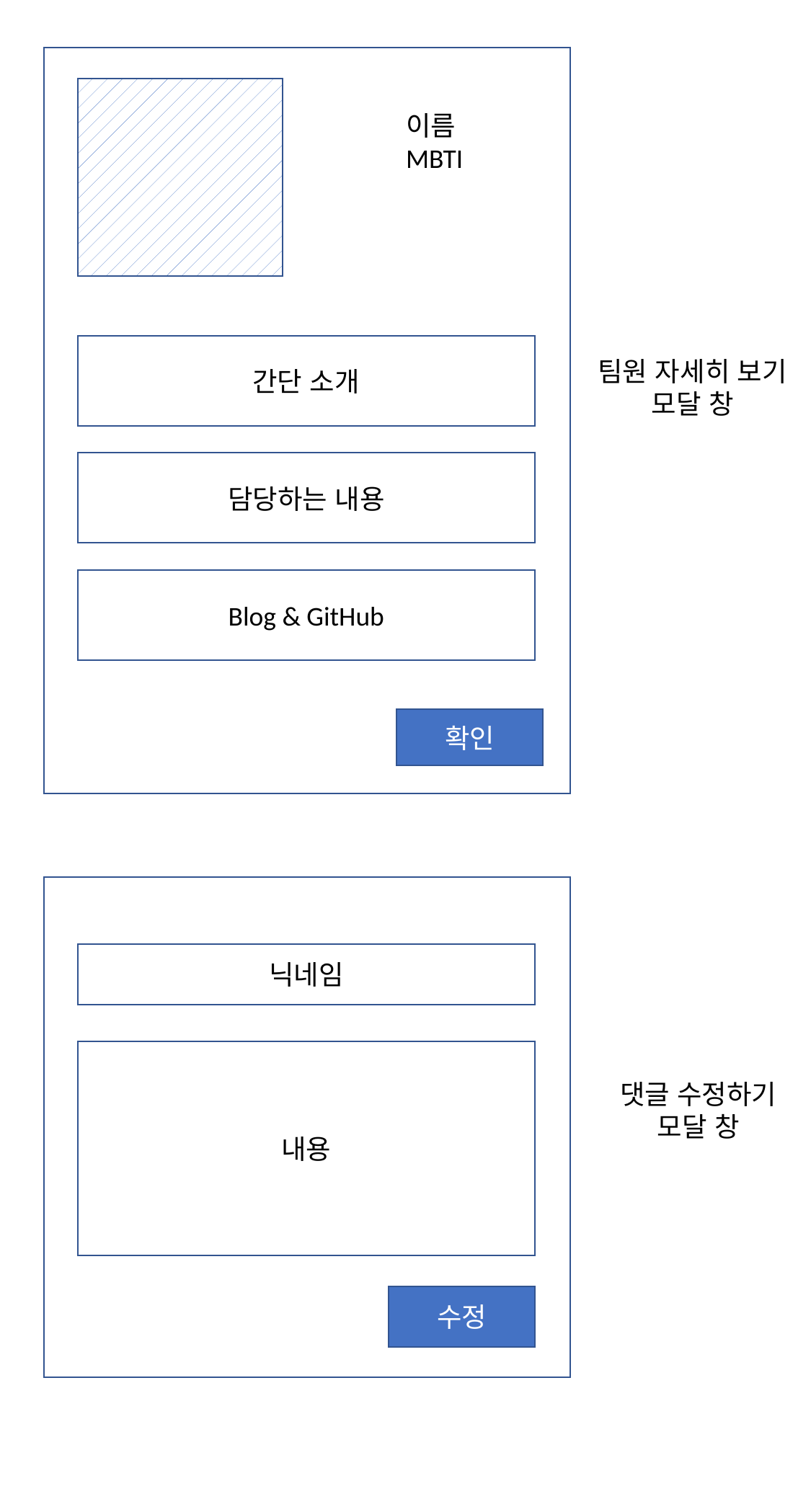

이름
MBTI
간단 소개
담당하는 내용
Blog & GitHub
확인
팀원 자세히 보기
모달 창

닉네임
내용
수정
댓글 수정하기
모달 창